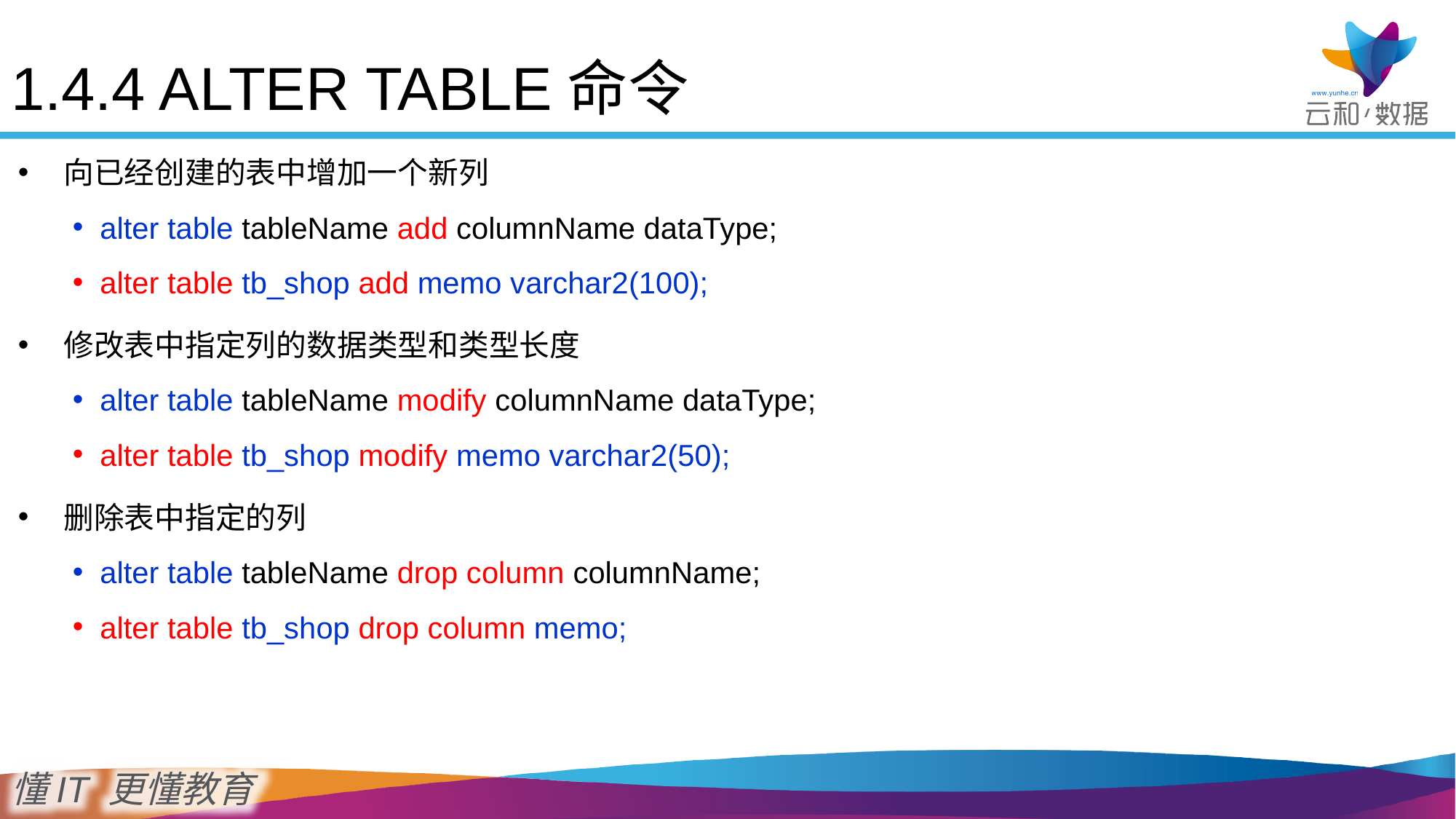

1.4.4 ALTER TABLE命令
向已经创建的表中增加一个新列
alter table tableName add columnName dataType;
alter table tb_shop add memo varchar2(100);
修改表中指定列的数据类型和类型长度
alter table tableName modify columnName dataType;
alter table tb_shop modify memo varchar2(50);
删除表中指定的列
alter table tableName drop column columnName;
alter table tb_shop drop column memo;